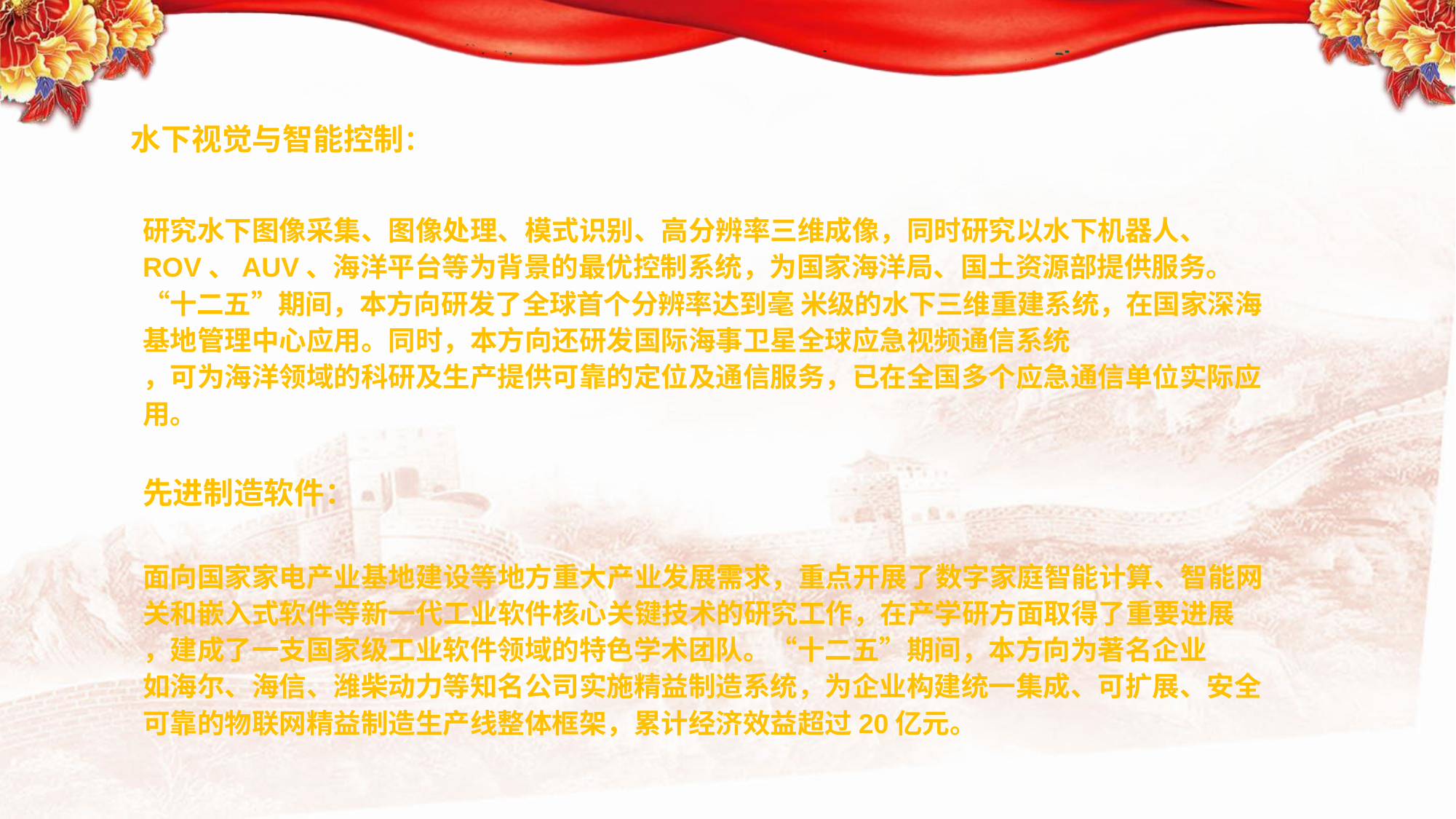

# 水下视觉与智能控制：

研究水下图像采集、图像处理、模式识别、高分辨率三维成像，同时研究以水下机器人、 ROV、AUV、海洋平台等为背景的最优控制系统，为国家海洋局、国土资源部提供服务。 “十二五”期间，本方向研发了全球首个分辨率达到毫 米级的水下三维重建系统，在国家深海 基地管理中心应用。同时，本方向还研发国际海事卫星全球应急视频通信系统
，可为海洋领域的科研及生产提供可靠的定位及通信服务，已在全国多个应急通信单位实际应 用。

先进制造软件：

面向国家家电产业基地建设等地方重大产业发展需求，重点开展了数字家庭智能计算、智能网 关和嵌入式软件等新一代工业软件核心关键技术的研究工作，在产学研方面取得了重要进展 ，建成了一支国家级工业软件领域的特色学术团队。“十二五”期间，本方向为著名企业
如海尔、海信、潍柴动力等知名公司实施精益制造系统，为企业构建统一集成、可扩展、安全 可靠的物联网精益制造生产线整体框架，累计经济效益超过20亿元。